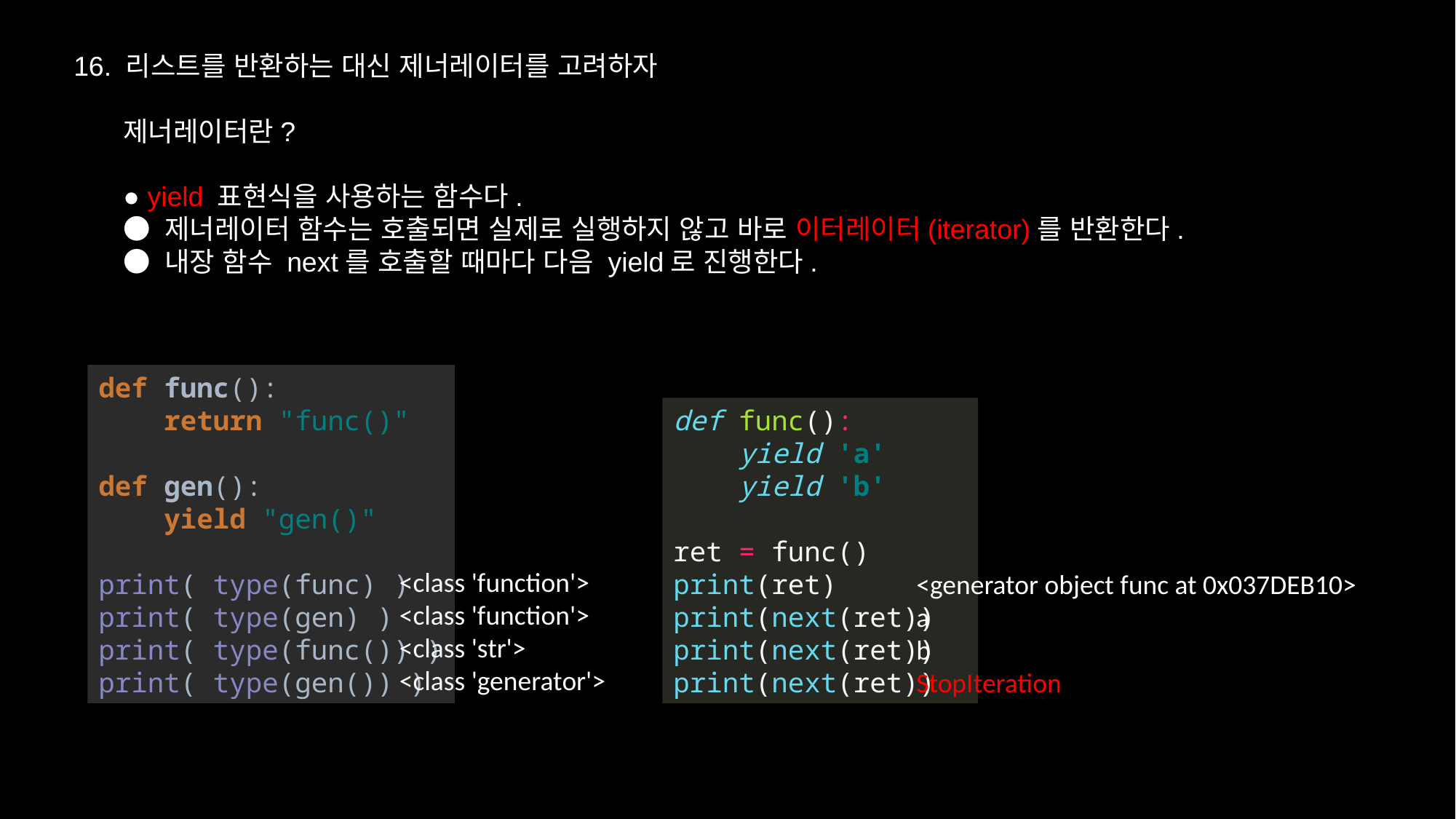

16. 리스트를 반환하는 대신 제너레이터를 고려하자
제너레이터란?
● yield 표현식을 사용하는 함수다.
● 제너레이터 함수는 호출되면 실제로 실행하지 않고 바로 이터레이터(iterator)를 반환한다.
● 내장 함수 next를 호출할 때마다 다음 yield로 진행한다.
def func():
    return "func()"
def gen():
    yield "gen()"
print( type(func) )
print( type(gen) )
print( type(func()) )
print( type(gen()) )
<class 'function'>
<class 'function'>
<class 'str'>
<class 'generator'>
def func():
    yield 'a'
    yield 'b'
ret = func()
print(ret)
print(next(ret))
print(next(ret))
print(next(ret))
<generator object func at 0x037DEB10>
a
b
StopIteration